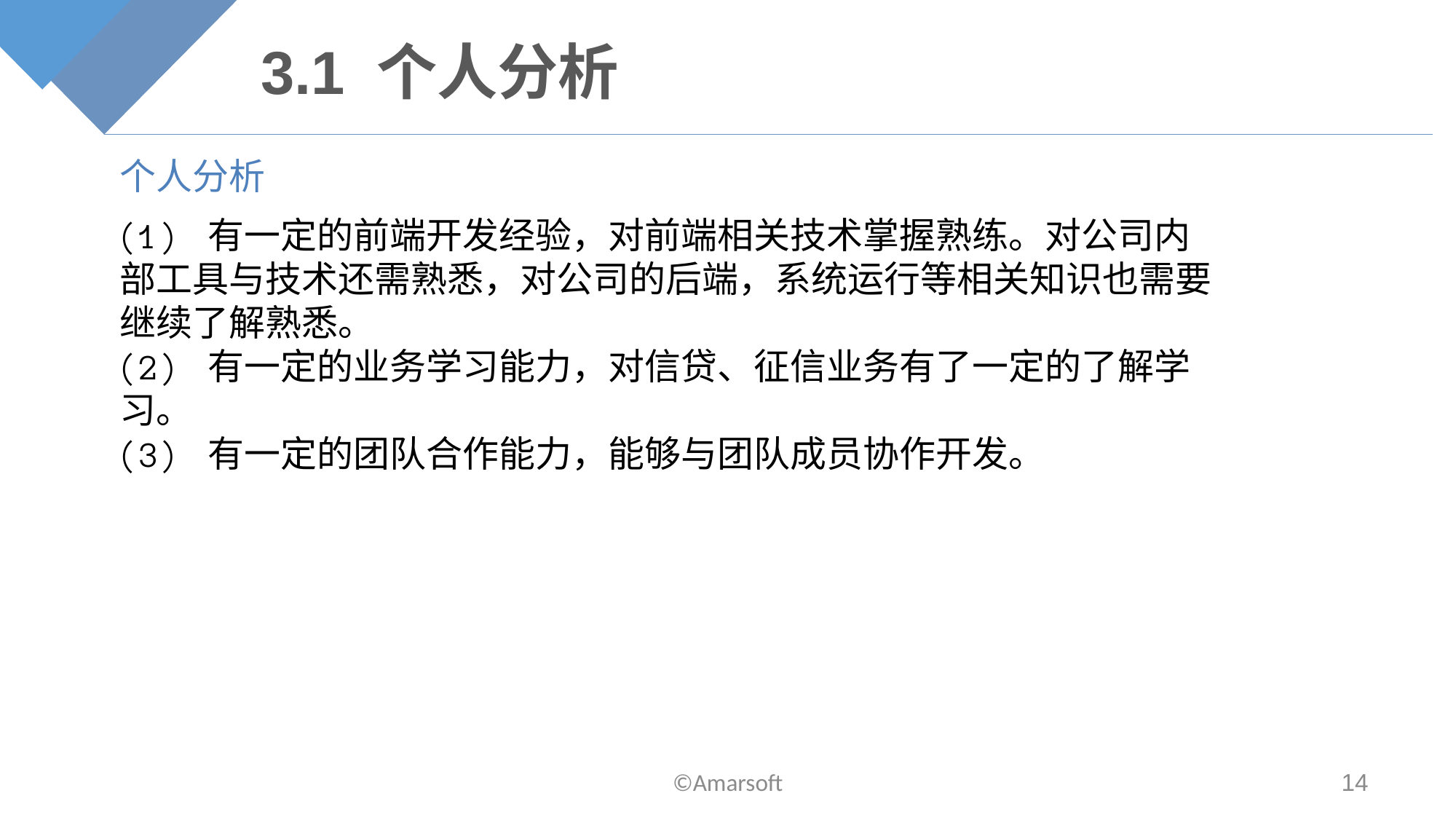

# 3.1 个人分析
个人分析
(1) 有一定的前端开发经验，对前端相关技术掌握熟练。对公司内部工具与技术还需熟悉，对公司的后端，系统运行等相关知识也需要继续了解熟悉。
(2) 有一定的业务学习能力，对信贷、征信业务有了一定的了解学习。
(3) 有一定的团队合作能力，能够与团队成员协作开发。
©Amarsoft
14